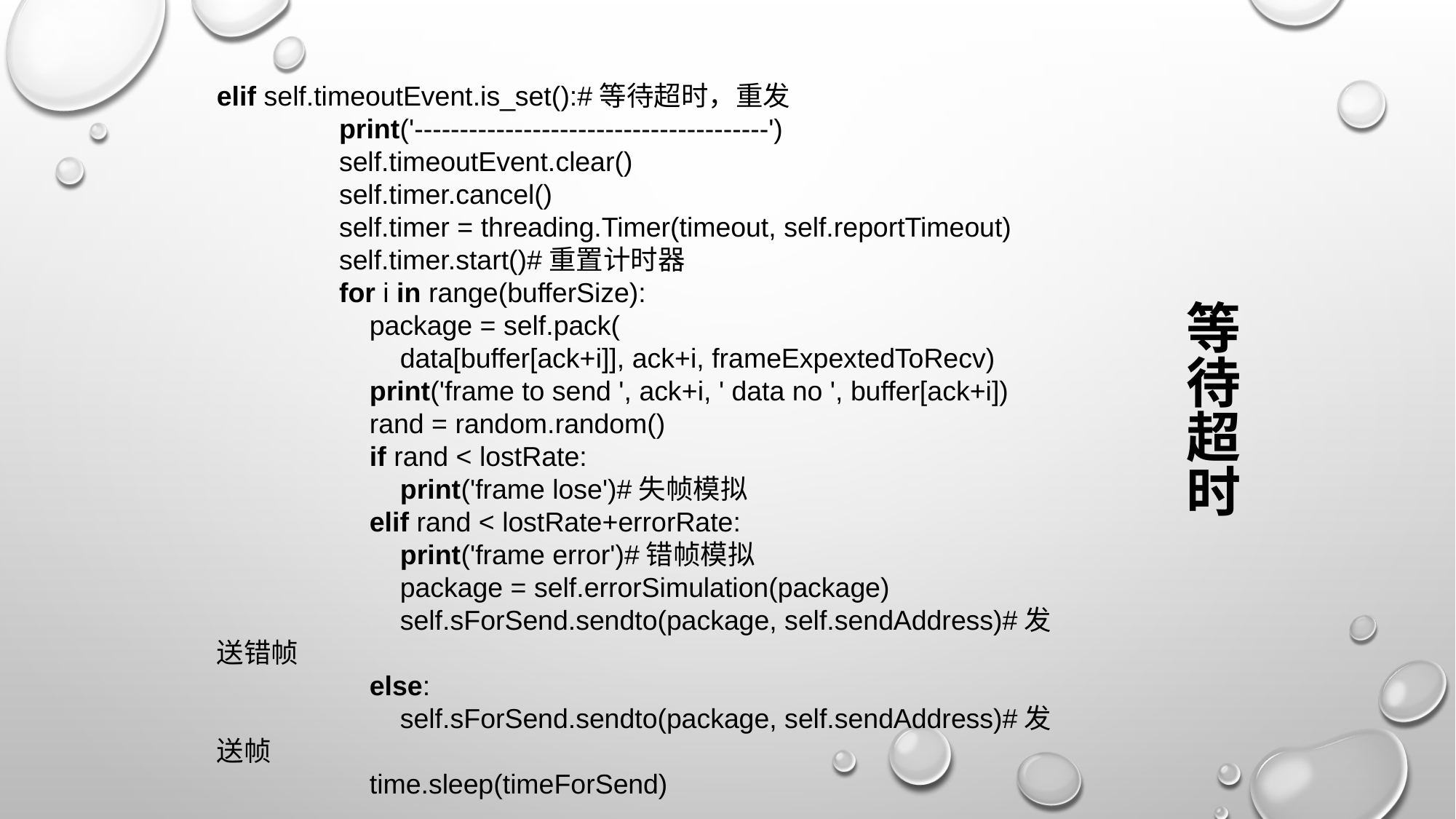

elif self.timeoutEvent.is_set():#等待超时，重发
                print('---------------------------------------')
                self.timeoutEvent.clear()
                self.timer.cancel()
                self.timer = threading.Timer(timeout, self.reportTimeout)
                self.timer.start()#重置计时器
                for i in range(bufferSize):
                    package = self.pack(
                        data[buffer[ack+i]], ack+i, frameExpextedToRecv)
                    print('frame to send ', ack+i, ' data no ', buffer[ack+i])
                    rand = random.random()
                    if rand < lostRate:
                        print('frame lose')#失帧模拟
                    elif rand < lostRate+errorRate:
                        print('frame error')#错帧模拟
                        package = self.errorSimulation(package)
                        self.sForSend.sendto(package, self.sendAddress)#发送错帧
                    else:
                        self.sForSend.sendto(package, self.sendAddress)#发送帧
                    time.sleep(timeForSend)
# 等待超时